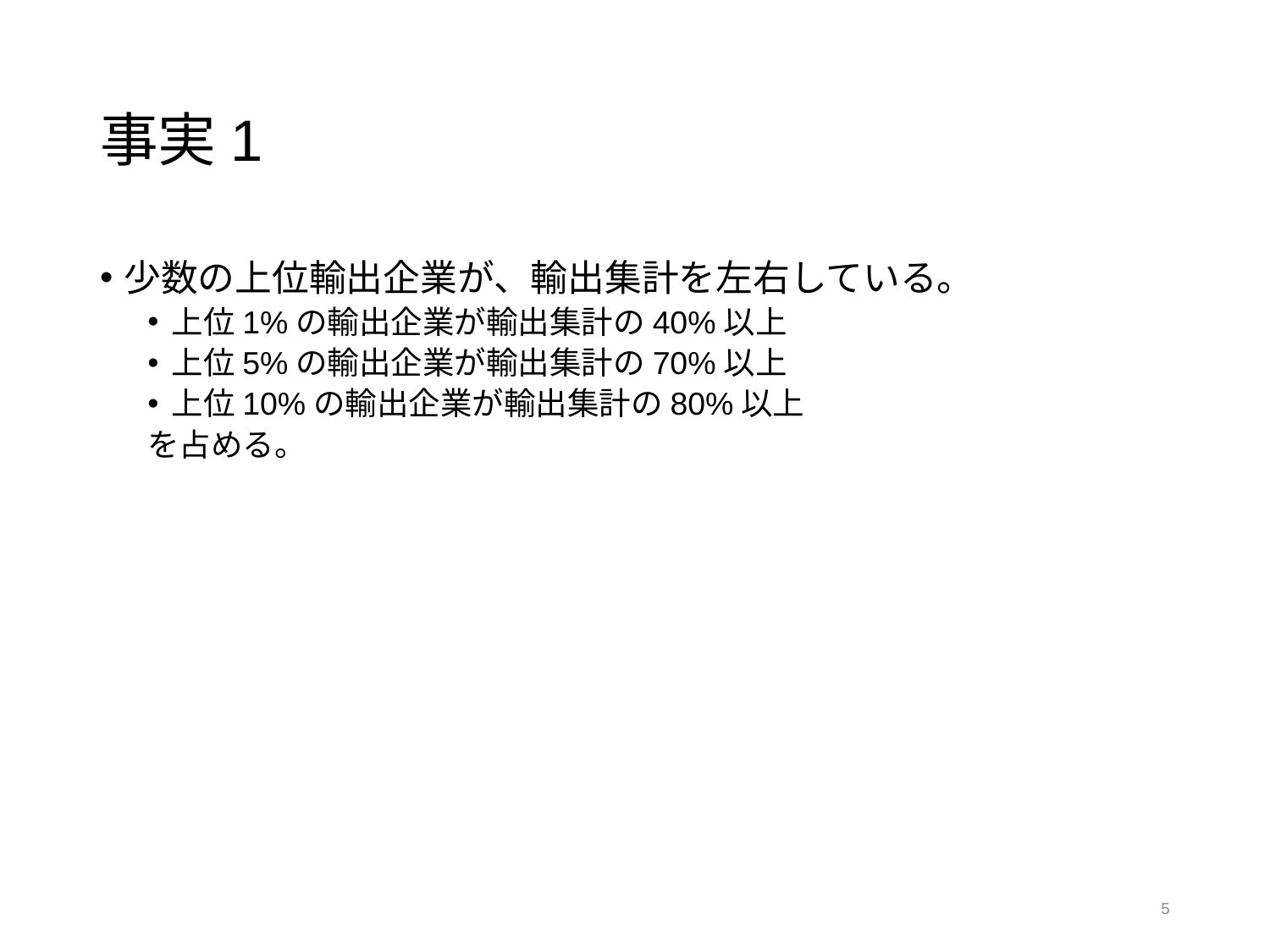

# 事実1
少数の上位輸出企業が、輸出集計を左右している。
上位1%の輸出企業が輸出集計の40%以上
上位5%の輸出企業が輸出集計の70%以上
上位10%の輸出企業が輸出集計の80%以上
を占める。

5